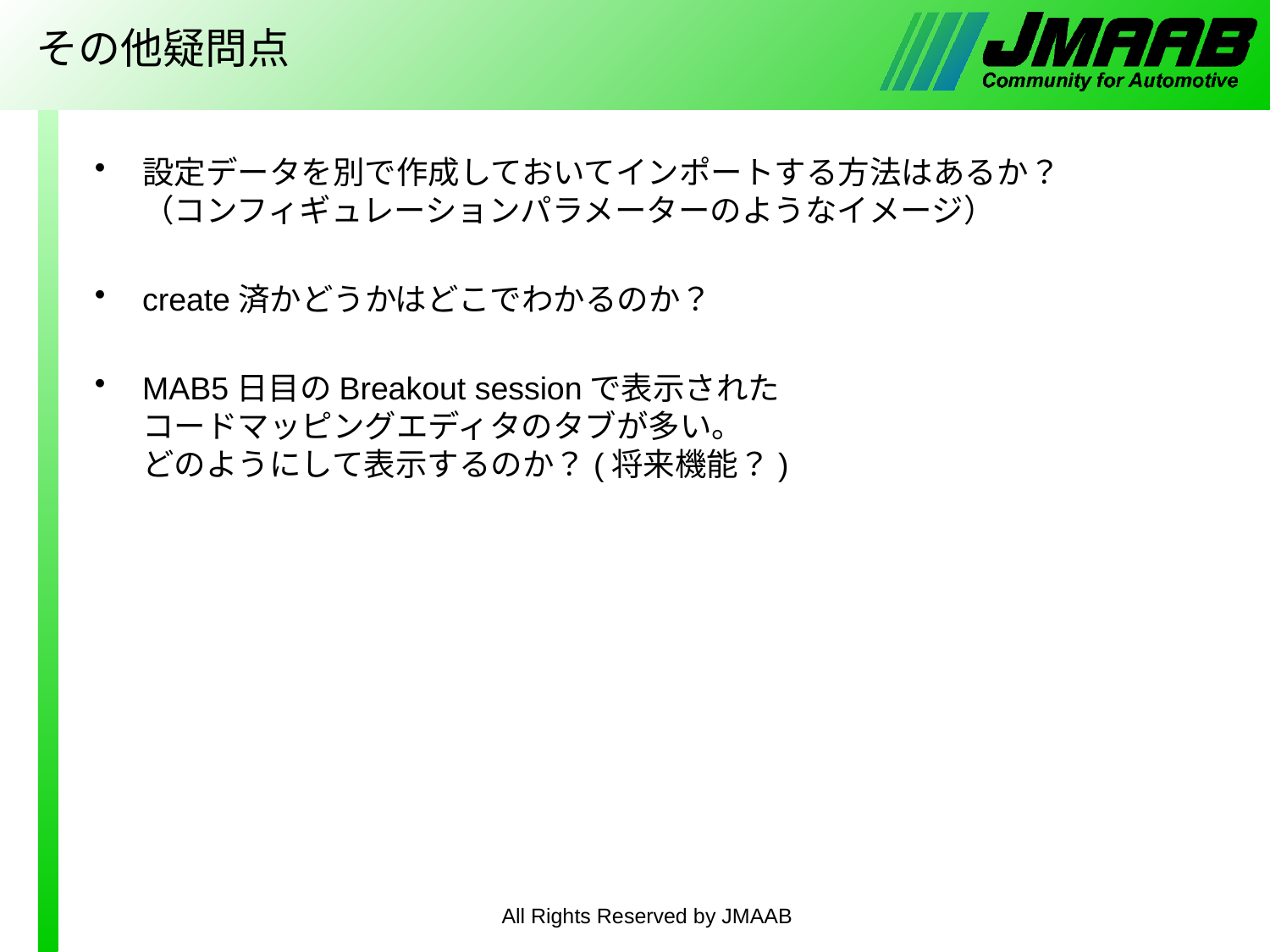

# その他疑問点
設定データを別で作成しておいてインポートする方法はあるか？
（コンフィギュレーションパラメーターのようなイメージ）

create済かどうかはどこでわかるのか？

MAB5日目のBreakout sessionで表示された
コードマッピングエディタのタブが多い。
どのようにして表示するのか？(将来機能？)